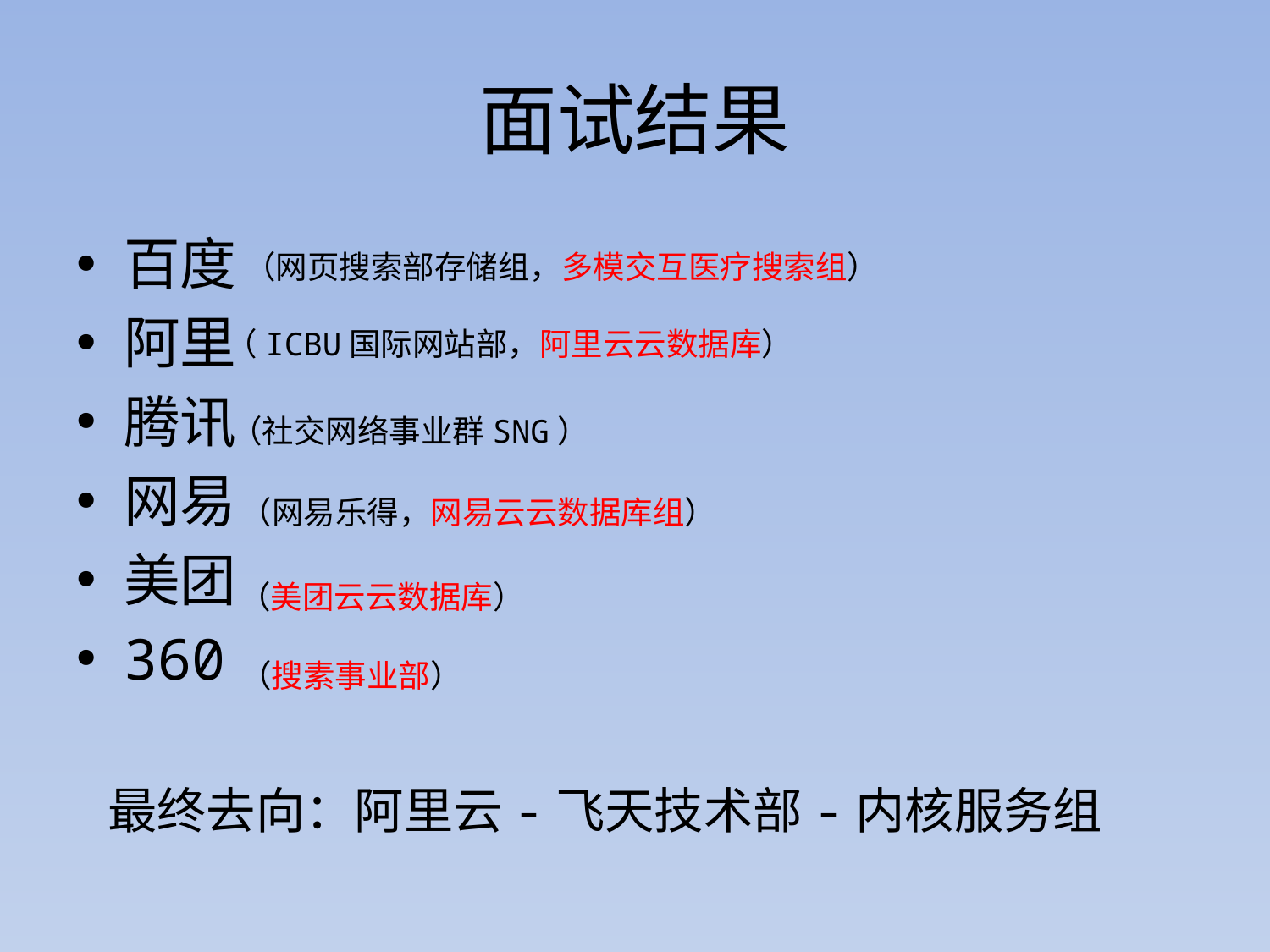

# 面试结果
百度
阿里
腾讯
网易
美团
360
（网页搜索部存储组，多模交互医疗搜索组）
（ICBU国际网站部，阿里云云数据库）
（社交网络事业群SNG）
（网易乐得，网易云云数据库组）
（美团云云数据库）
（搜素事业部）
最终去向：阿里云-飞天技术部-内核服务组